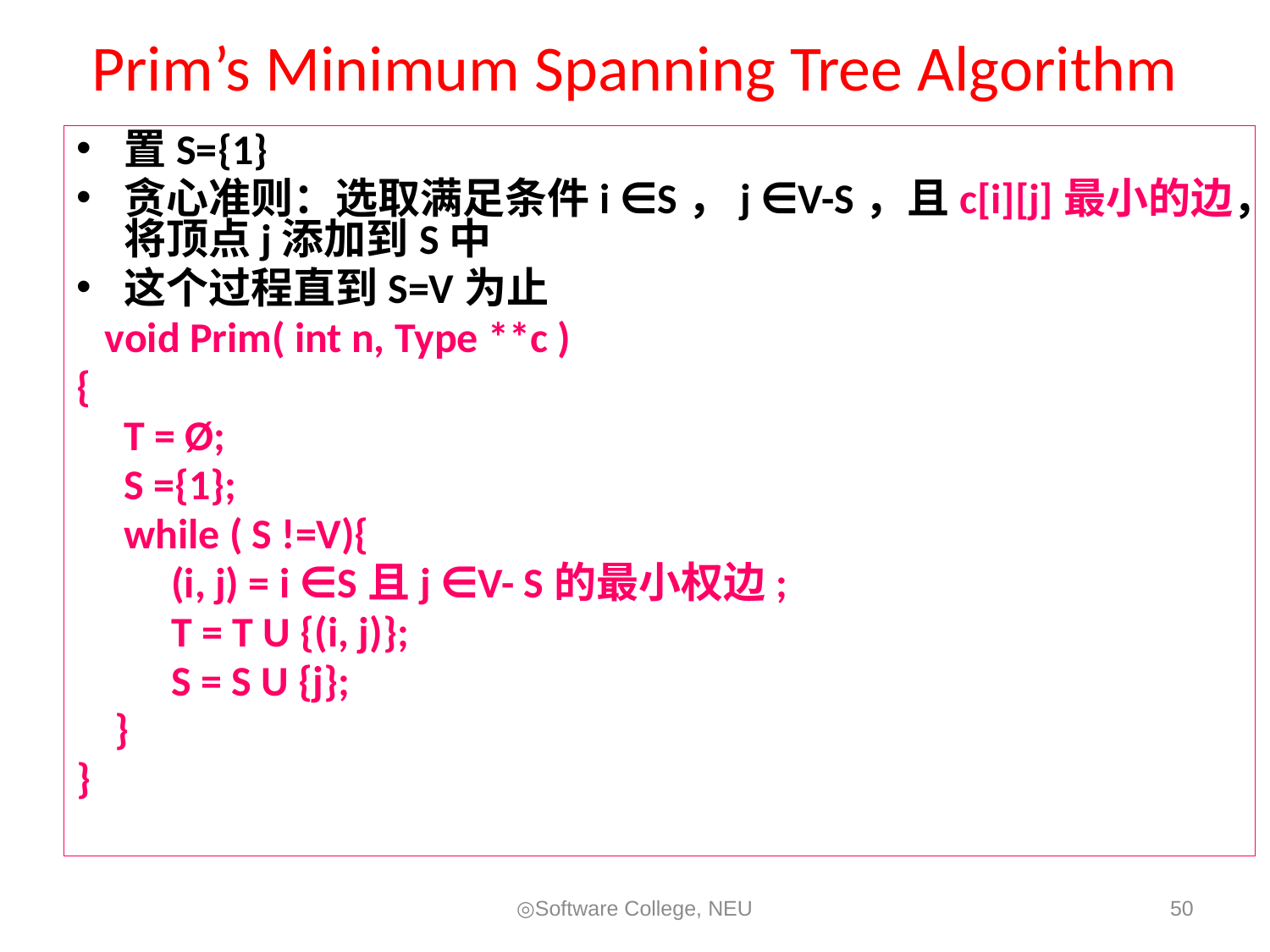

# Prim’s Minimum Spanning Tree Algorithm
置S={1}
贪心准则：选取满足条件i ∈S，j ∈V-S，且c[i][j]最小的边，将顶点j添加到S中
这个过程直到S=V为止
   void Prim( int n, Type **c )
{
     T = Ø;
     S ={1};
     while ( S !=V){
          (i, j) = i ∈S且j ∈V- S的最小权边;
          T = T U {(i, j)};
          S = S U {j};
    }
}

◎Software College, NEU
50